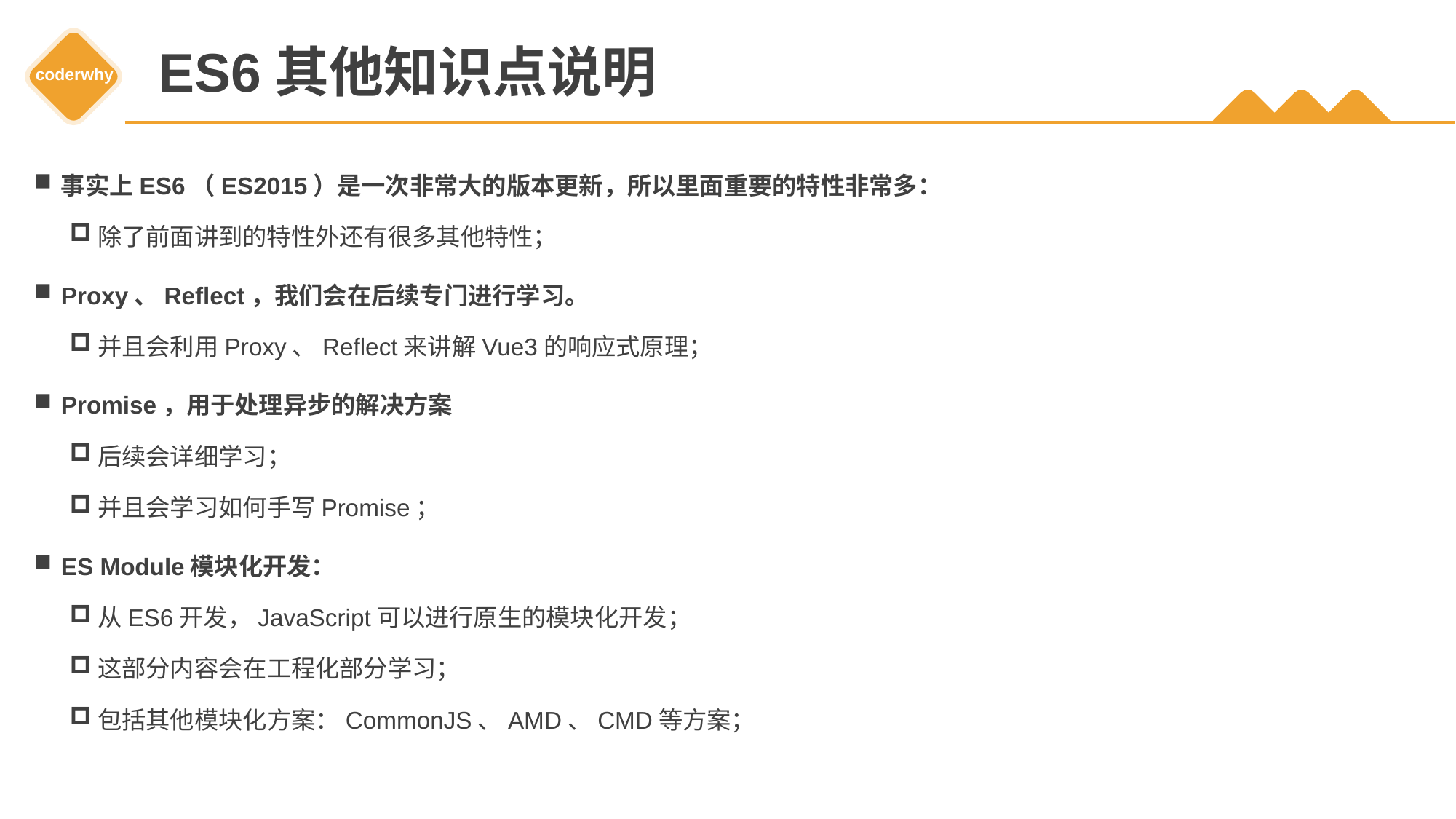

# ES6其他知识点说明
事实上ES6（ES2015）是一次非常大的版本更新，所以里面重要的特性非常多：
除了前面讲到的特性外还有很多其他特性；
Proxy、Reflect，我们会在后续专门进行学习。
并且会利用Proxy、Reflect来讲解Vue3的响应式原理；
Promise，用于处理异步的解决方案
后续会详细学习；
并且会学习如何手写Promise；
ES Module模块化开发：
从ES6开发，JavaScript可以进行原生的模块化开发；
这部分内容会在工程化部分学习；
包括其他模块化方案：CommonJS、AMD、CMD等方案；